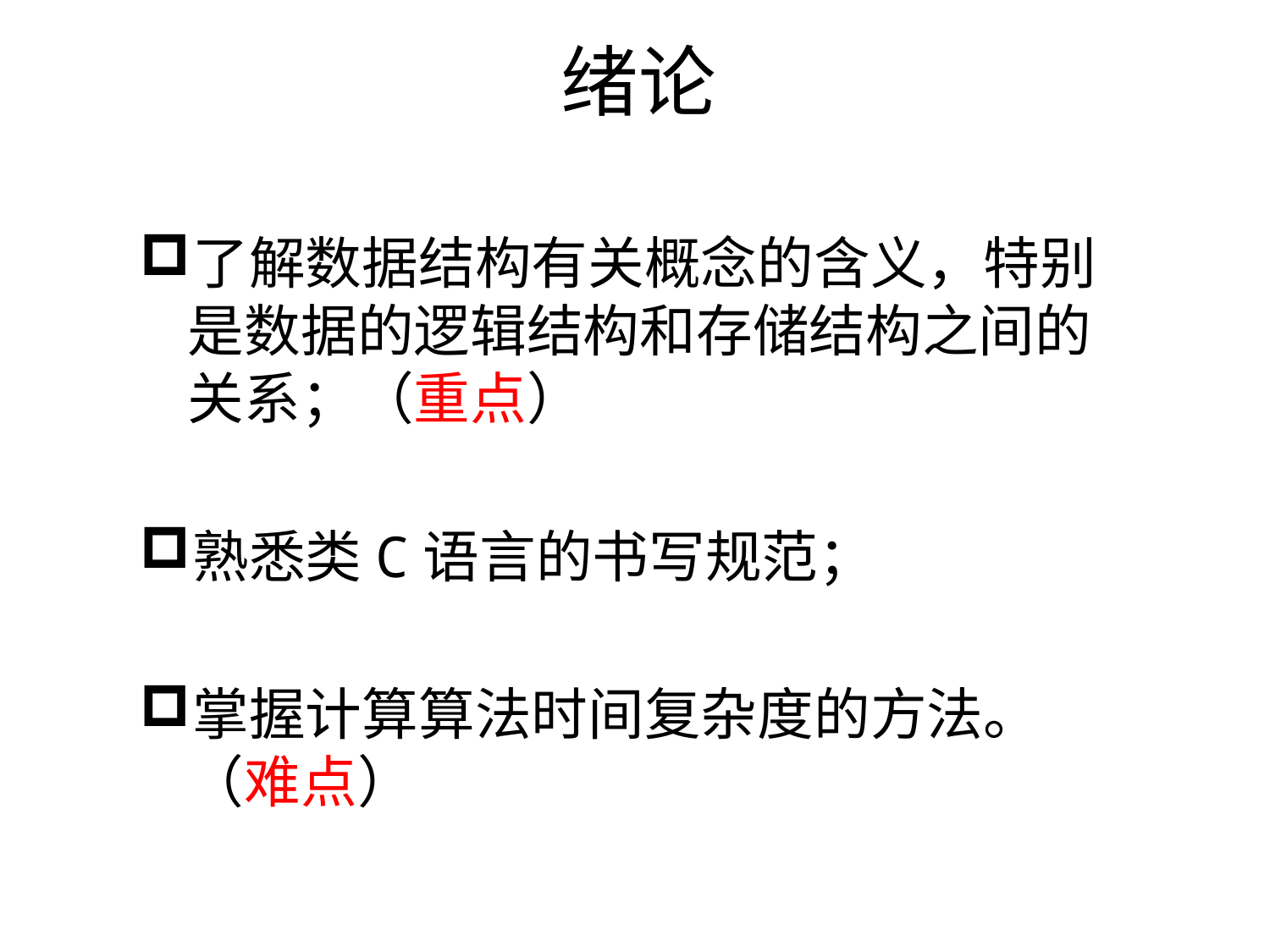

# 绪论
了解数据结构有关概念的含义，特别是数据的逻辑结构和存储结构之间的关系；（重点）

熟悉类C语言的书写规范；

掌握计算算法时间复杂度的方法。（难点）